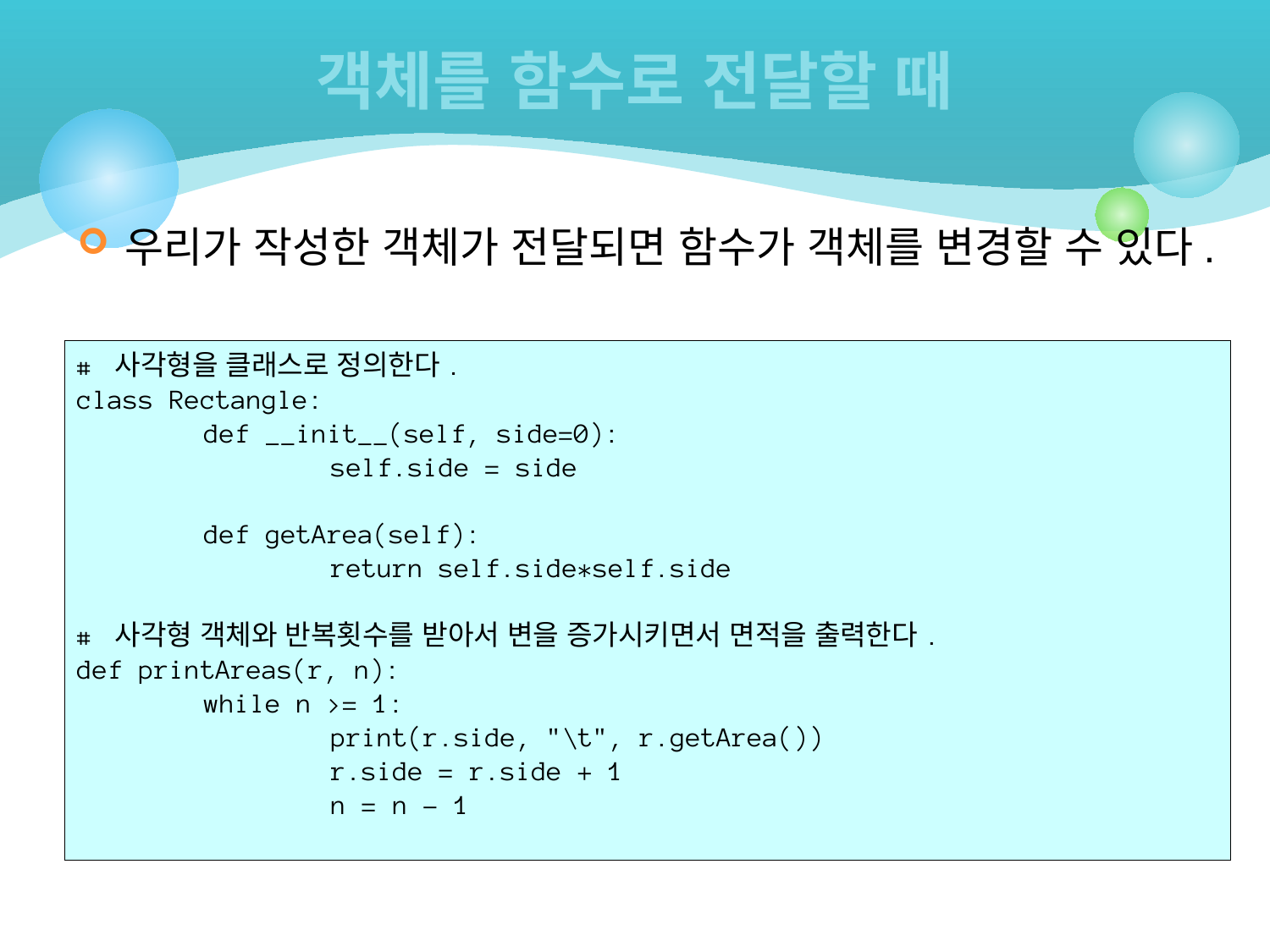

# 객체를 함수로 전달할 때
우리가 작성한 객체가 전달되면 함수가 객체를 변경할 수 있다.

# 사각형을 클래스로 정의한다.
class Rectangle:
	def __init__(self, side=0):
		self.side = side

	def getArea(self):
		return self.side*self.side

# 사각형 객체와 반복횟수를 받아서 변을 증가시키면서 면적을 출력한다.
def printAreas(r, n):
	while n >= 1:
		print(r.side, "\t", r.getArea())
		r.side = r.side + 1
		n = n - 1